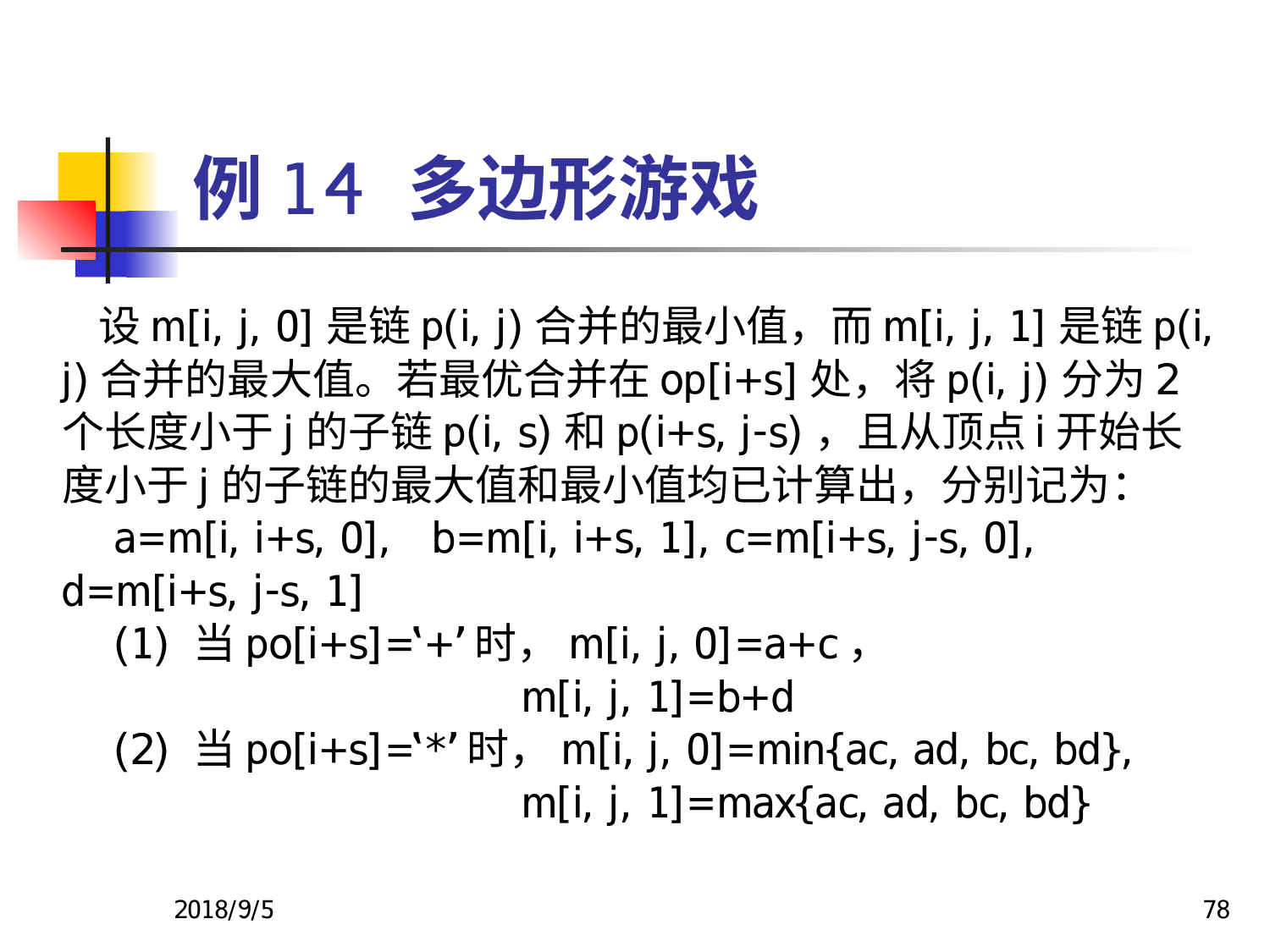

# 例14 多边形游戏

    设m[i, j, 0]是链p(i, j)合并的最小值，而m[i, j, 1]是链p(i, j)合并的最大值。若最优合并在op[i+s]处，将p(i, j)分为2个长度小于j的子链p(i, s)和p(i+s, j-s)，且从顶点i开始长度小于j的子链的最大值和最小值均已计算出，分别记为：
    a=m[i, i+s, 0],   b=m[i, i+s, 1], c=m[i+s, j-s, 0], d=m[i+s, j-s, 1]
    (1) 当po[i+s]=‘+’时，m[i, j, 0]=a+c，
                                   m[i, j, 1]=b+d
    (2) 当po[i+s]=‘*’时，m[i, j, 0]=min{ac, ad, bc, bd},
                                   m[i, j, 1]=max{ac, ad, bc, bd}
2018/9/5
78